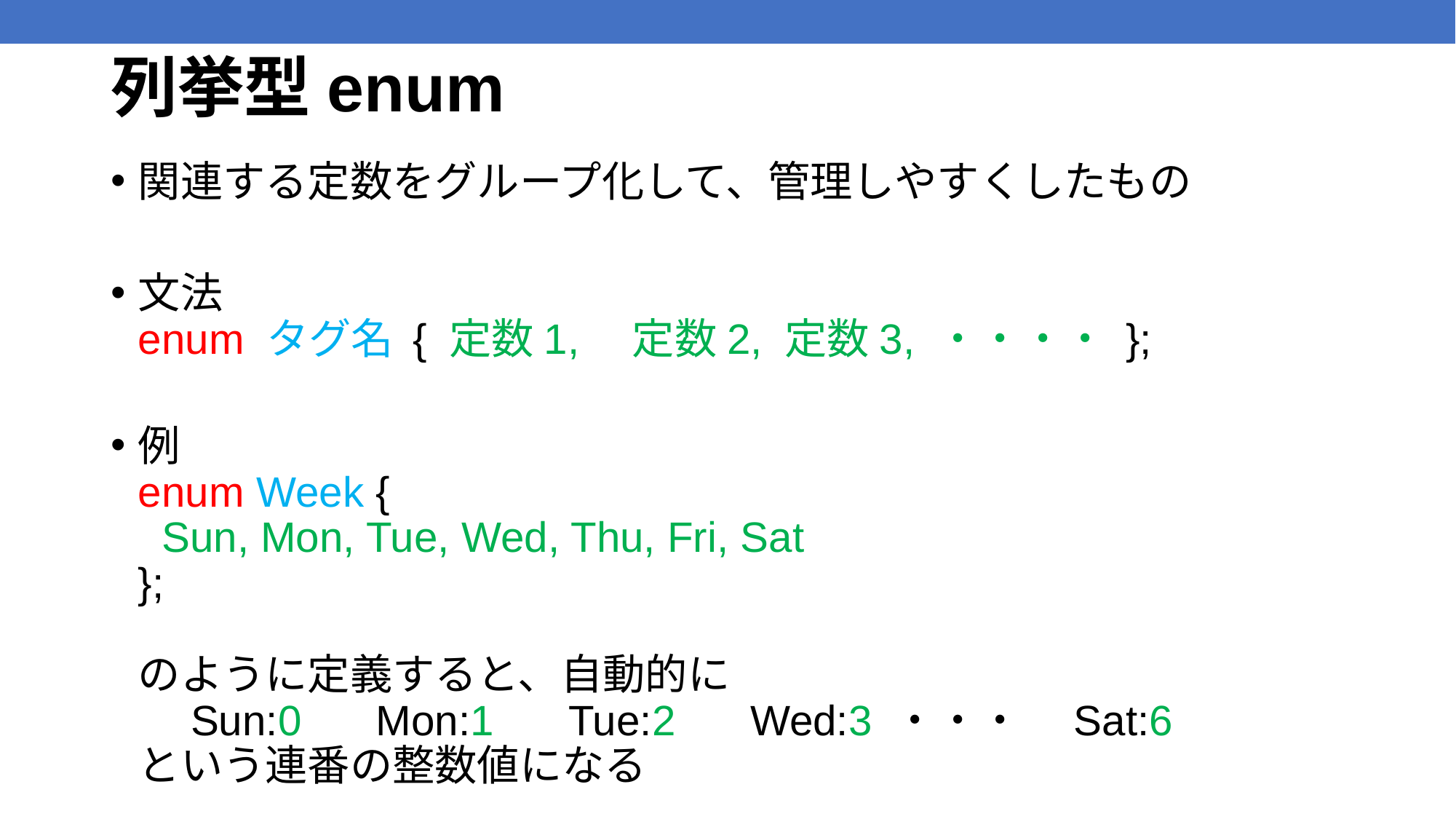

# 列挙型enum
関連する定数をグループ化して、管理しやすくしたもの
文法
enum タグ名 { 定数1,　定数2, 定数3, ・・・・ };
例
enum Week {
  Sun, Mon, Tue, Wed, Thu, Fri, Sat
};
のように定義すると、自動的に
　Sun:0 　Mon:1 　Tue:2 　Wed:3 ・・・　Sat:6
という連番の整数値になる